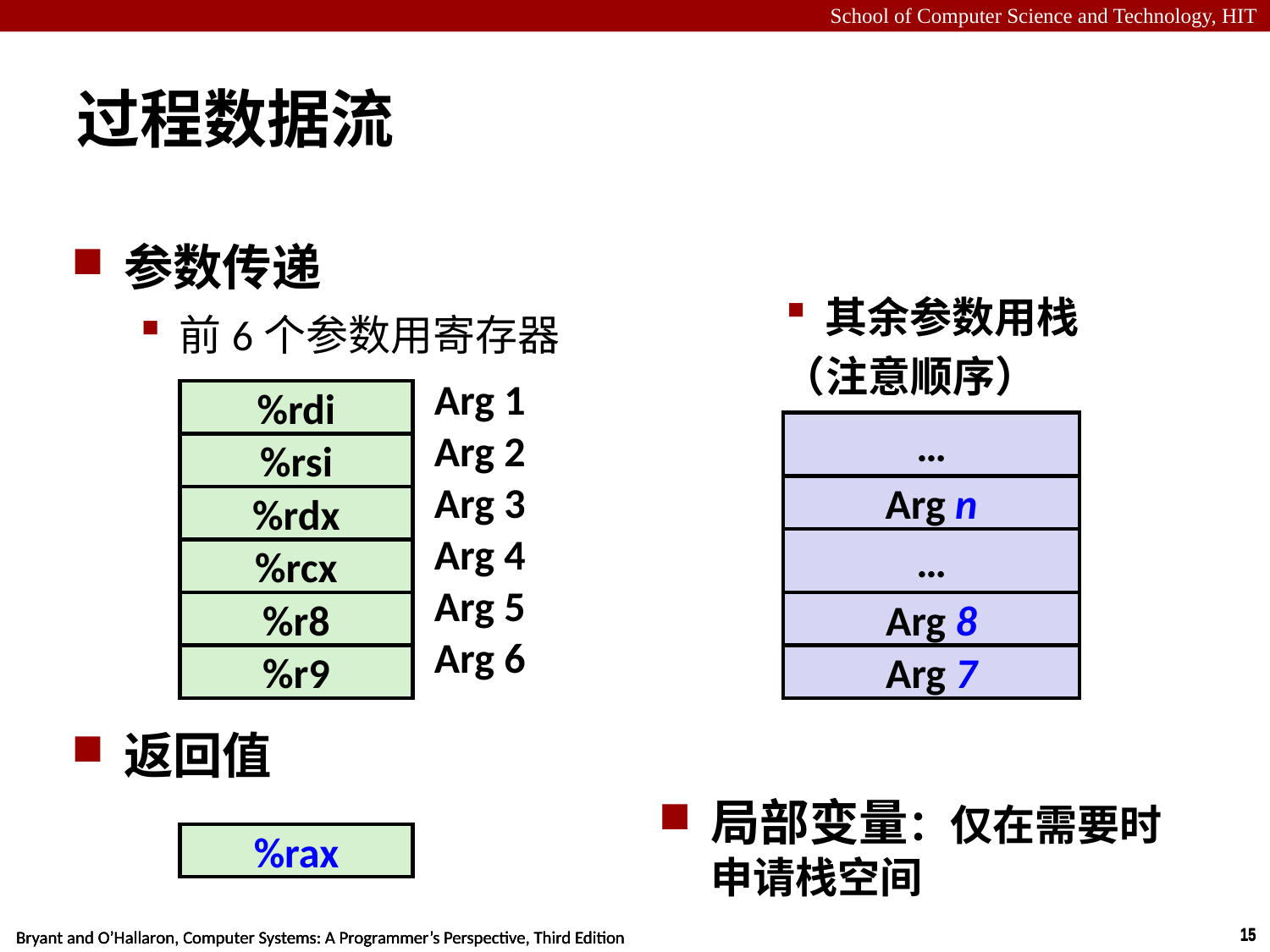

# 过程数据流
参数传递
其余参数用栈
（注意顺序）
前6个参数用寄存器

返回值
%rdi
%rsi
%rdx
%rcx
%r8
%r9
| Arg 1 |
| --- |
| Arg 2 |
| Arg 3 |
| Arg 4 |
| Arg 5 |
| Arg 6 |
…
Arg n
…
Arg 8
Arg 7
局部变量：仅在需要时申请栈空间
%rax